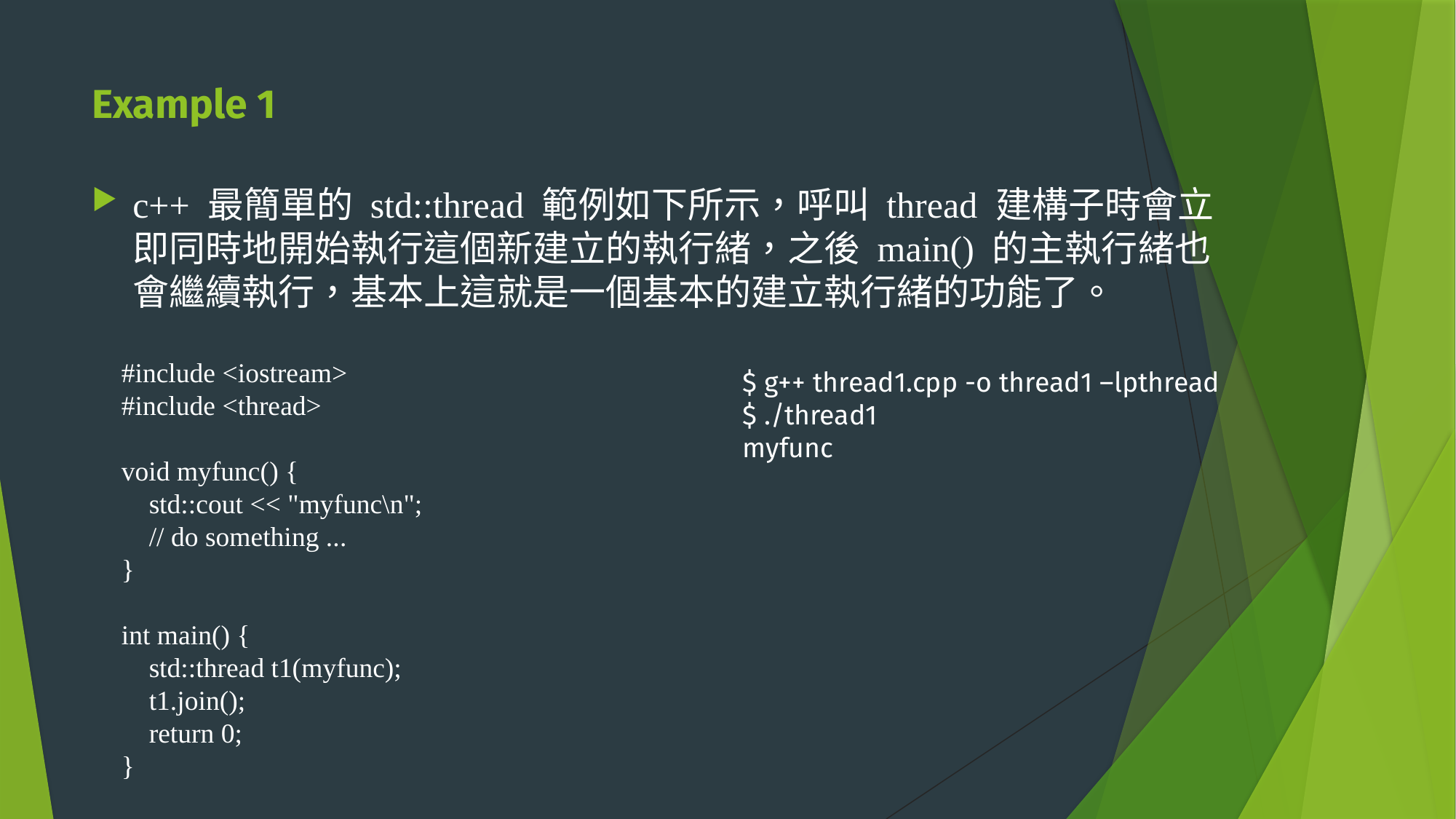

# Example 1
c++ 最簡單的 std::thread 範例如下所示，呼叫 thread 建構子時會立即同時地開始執行這個新建立的執行緒，之後 main() 的主執行緒也會繼續執行，基本上這就是一個基本的建立執行緒的功能了。

#include <iostream>
#include <thread>

void myfunc() {
    std::cout << "myfunc\n";
    // do something ...
}

int main() {
    std::thread t1(myfunc);
    t1.join();
    return 0;
}
$ g++ thread1.cpp -o thread1 –lpthread
$ ./thread1
myfunc